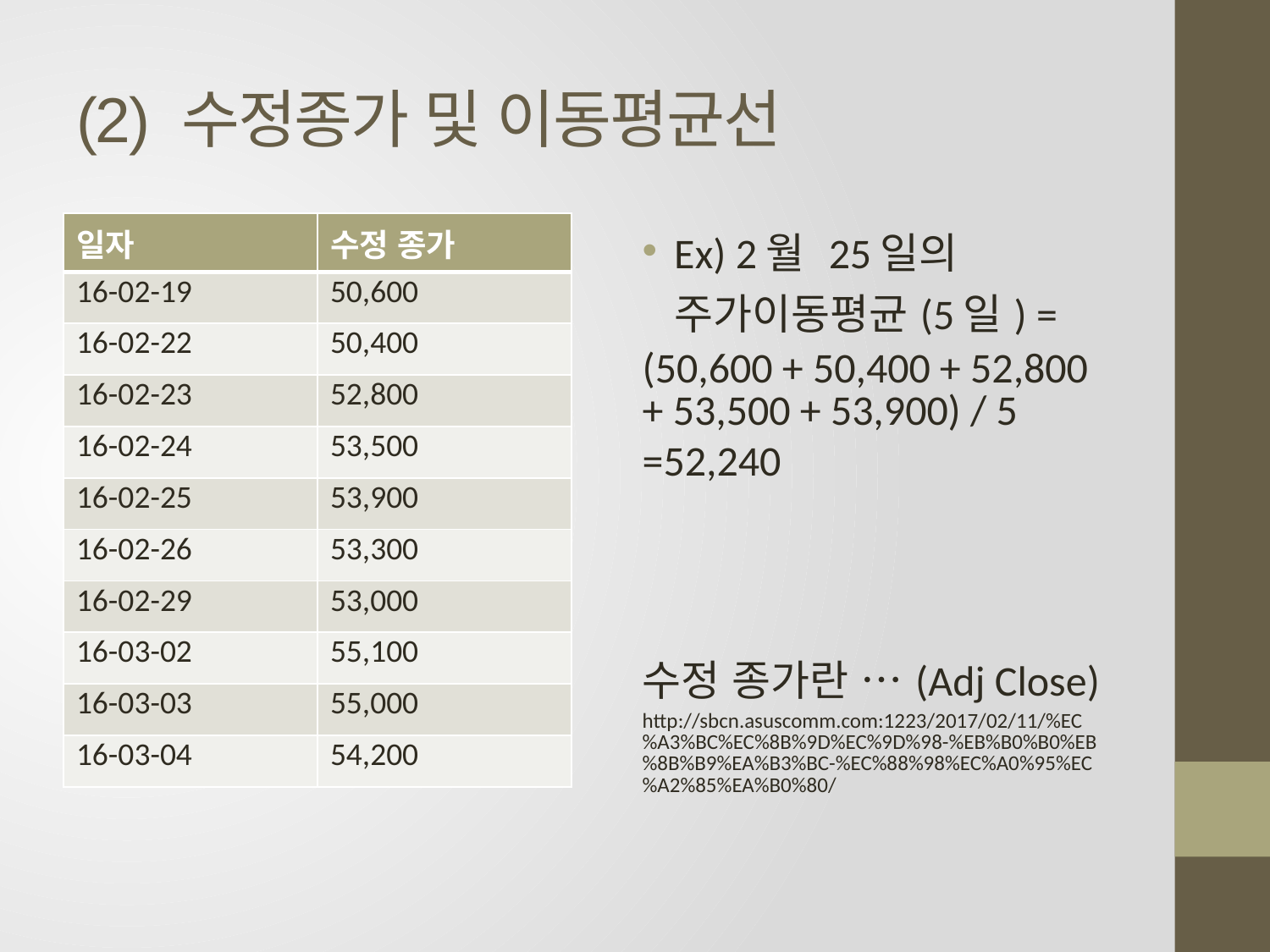

# (2) 수정종가 및 이동평균선
Ex) 2월 25일의 주가이동평균(5일) =
(50,600 + 50,400 + 52,800 + 53,500 + 53,900) / 5
=52,240

수정 종가란 …(Adj Close)
http://sbcn.asuscomm.com:1223/2017/02/11/%EC%A3%BC%EC%8B%9D%EC%9D%98-%EB%B0%B0%EB%8B%B9%EA%B3%BC-%EC%88%98%EC%A0%95%EC%A2%85%EA%B0%80/
| 일자 | 수정 종가 |
| --- | --- |
| 16-02-19 | 50,600 |
| 16-02-22 | 50,400 |
| 16-02-23 | 52,800 |
| 16-02-24 | 53,500 |
| 16-02-25 | 53,900 |
| 16-02-26 | 53,300 |
| 16-02-29 | 53,000 |
| 16-03-02 | 55,100 |
| 16-03-03 | 55,000 |
| 16-03-04 | 54,200 |